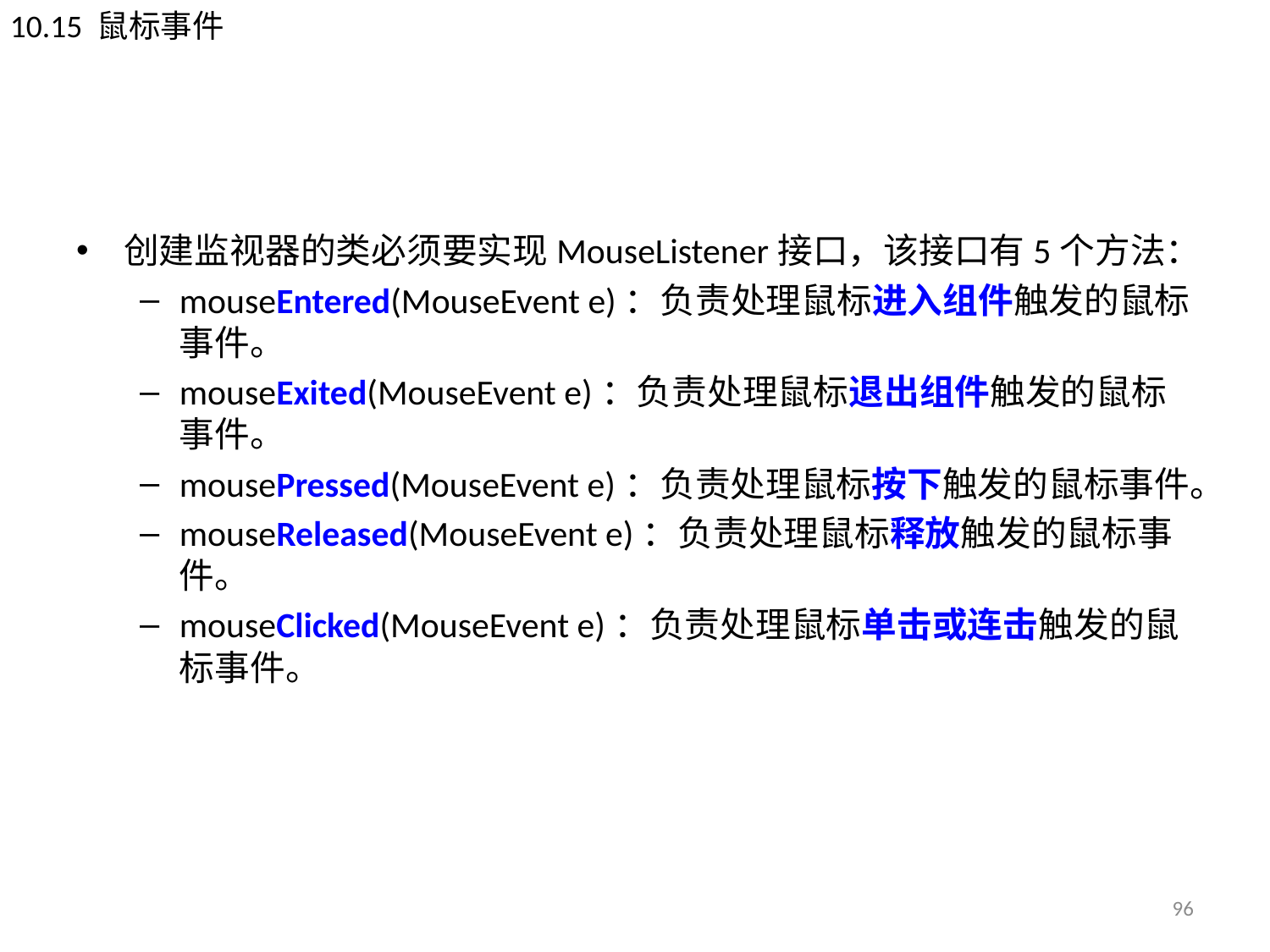

10.15 鼠标事件
#
创建监视器的类必须要实现MouseListener接口，该接口有5个方法：
mouseEntered(MouseEvent e)：负责处理鼠标进入组件触发的鼠标事件。
mouseExited(MouseEvent e)：负责处理鼠标退出组件触发的鼠标事件。
mousePressed(MouseEvent e)：负责处理鼠标按下触发的鼠标事件。
mouseReleased(MouseEvent e)：负责处理鼠标释放触发的鼠标事件。
mouseClicked(MouseEvent e)：负责处理鼠标单击或连击触发的鼠标事件。

96